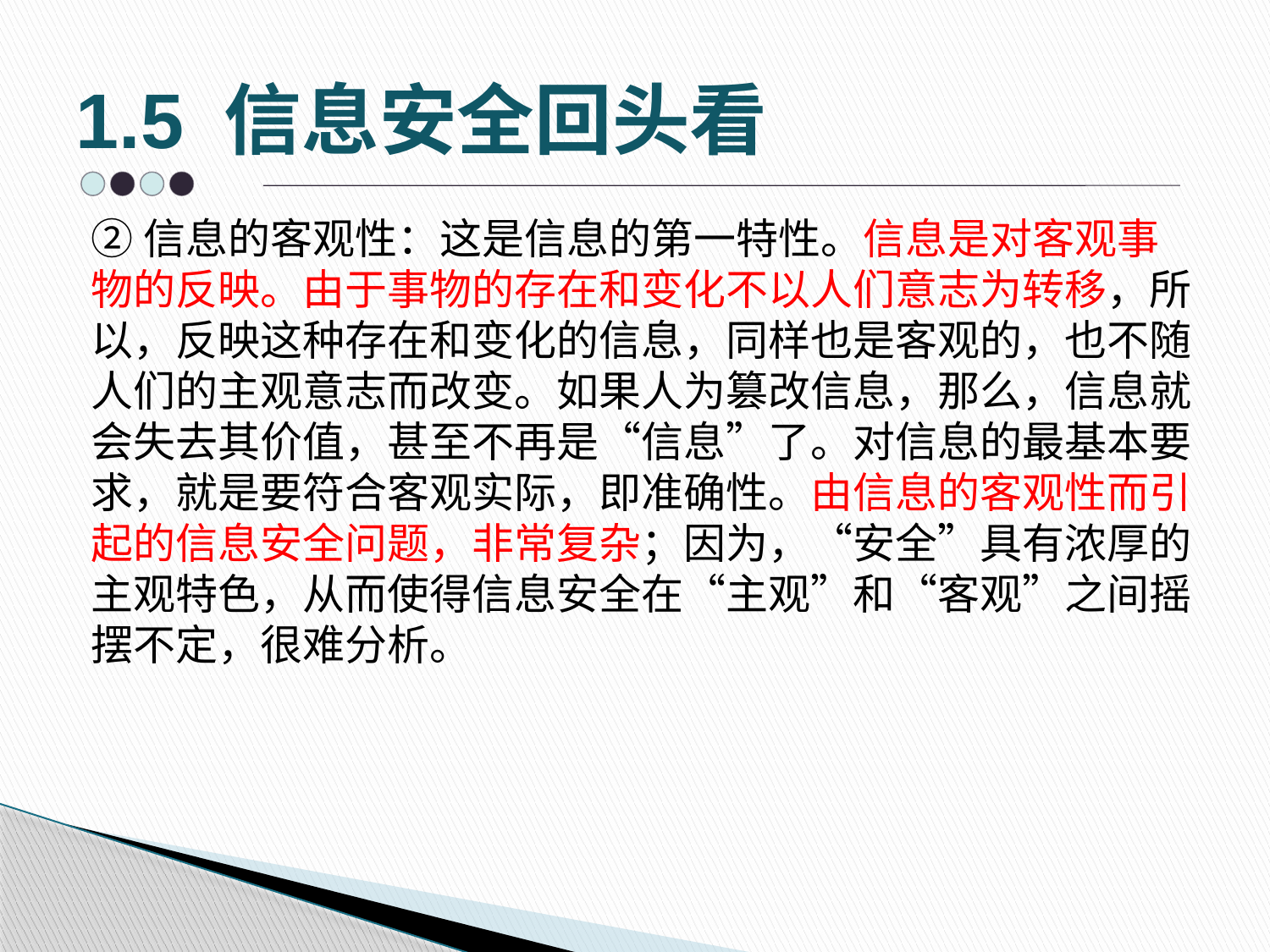

# 1.5 信息安全回头看

②信息的客观性：这是信息的第一特性。信息是对客观事物的反映。由于事物的存在和变化不以人们意志为转移，所以，反映这种存在和变化的信息，同样也是客观的，也不随人们的主观意志而改变。如果人为篡改信息，那么，信息就会失去其价值，甚至不再是“信息”了。对信息的最基本要求，就是要符合客观实际，即准确性。由信息的客观性而引起的信息安全问题，非常复杂；因为，“安全”具有浓厚的主观特色，从而使得信息安全在“主观”和“客观”之间摇摆不定，很难分析。